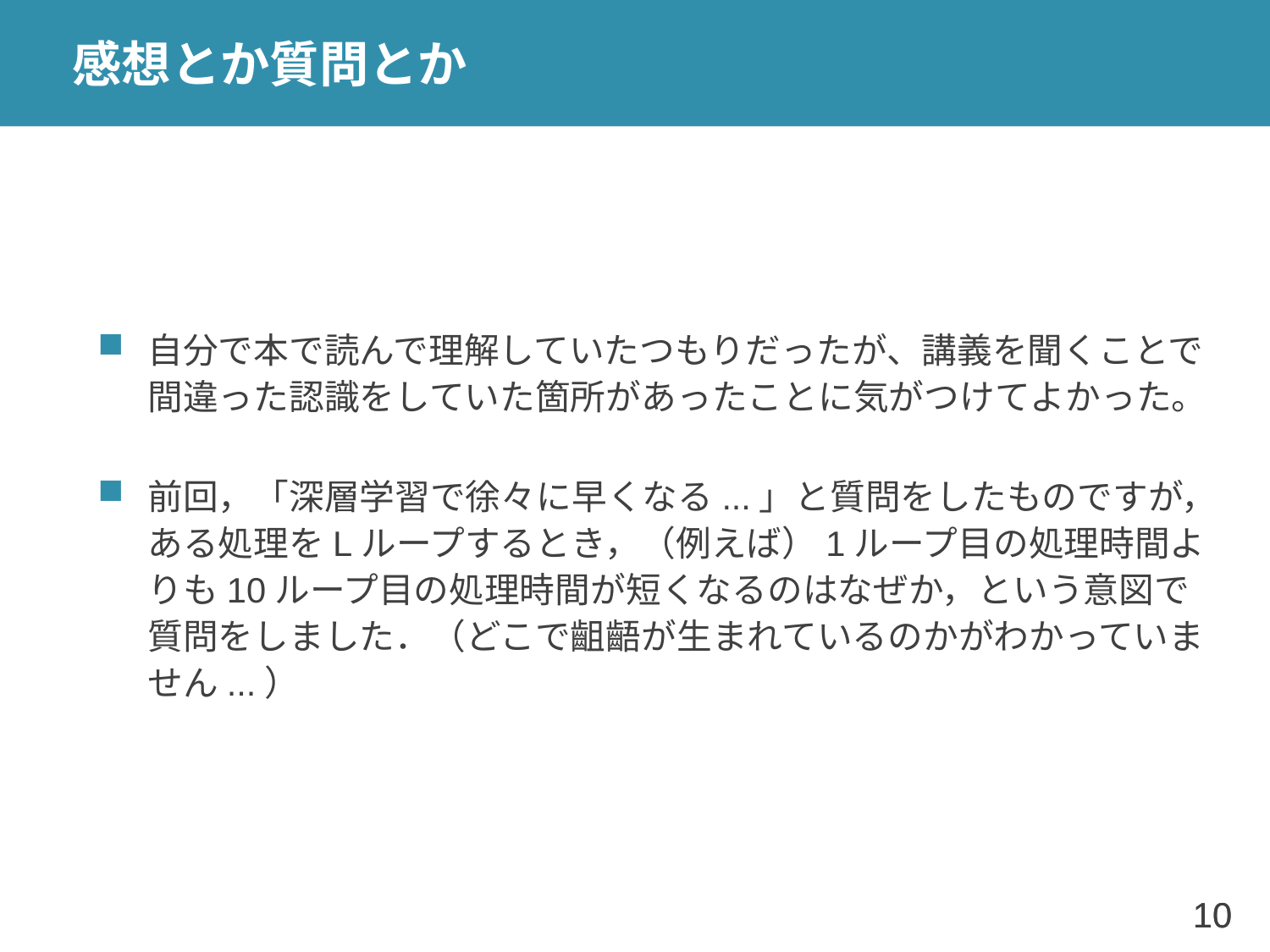

# 感想とか質問とか
自分で本で読んで理解していたつもりだったが、講義を聞くことで間違った認識をしていた箇所があったことに気がつけてよかった。
前回，「深層学習で徐々に早くなる...」と質問をしたものですが，ある処理をLループするとき，（例えば）1ループ目の処理時間よりも10ループ目の処理時間が短くなるのはなぜか，という意図で質問をしました．（どこで齟齬が生まれているのかがわかっていません...）